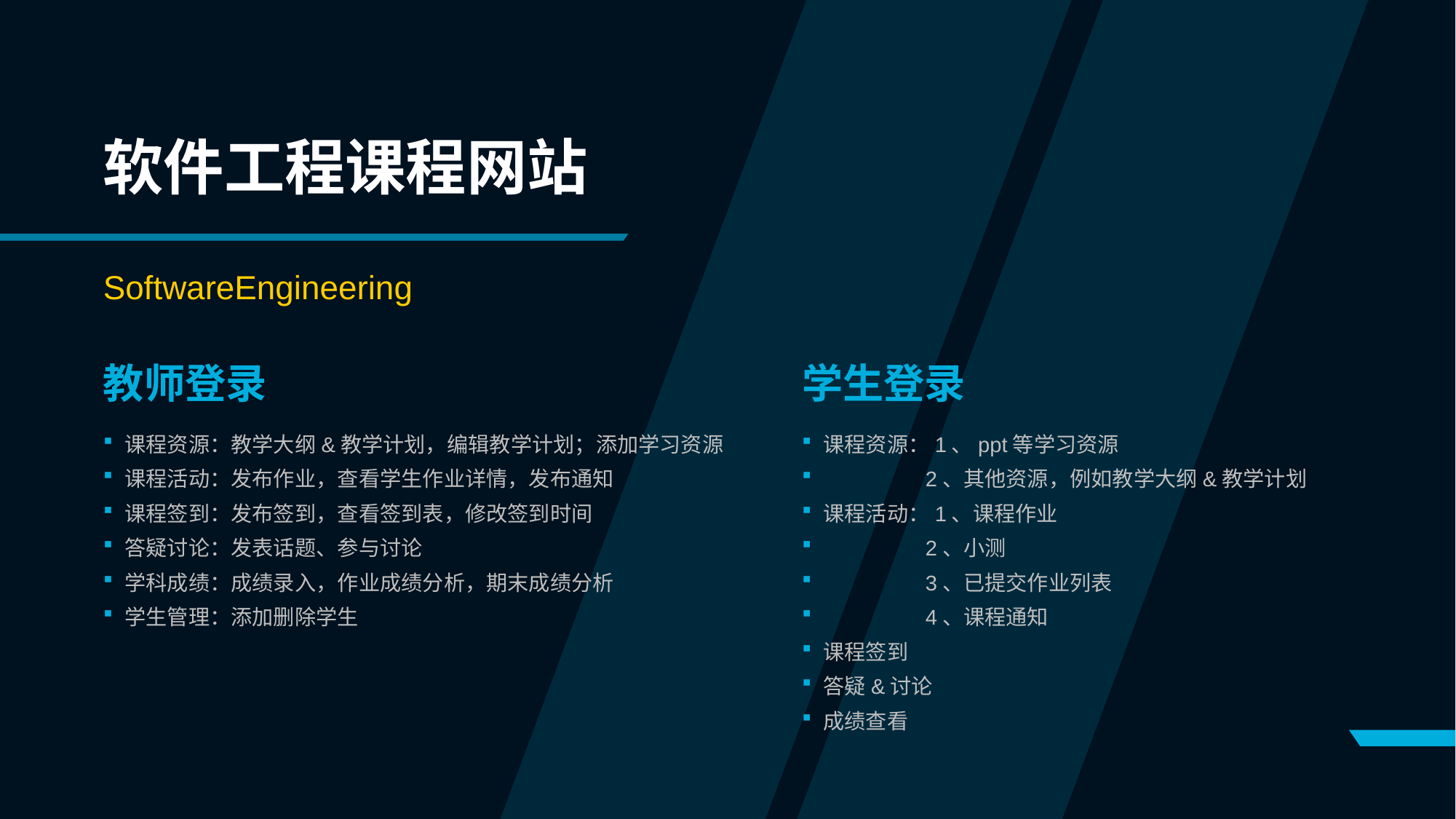

# 软件工程课程网站
SoftwareEngineering
教师登录
学生登录
课程资源：教学大纲&教学计划，编辑教学计划；添加学习资源
课程活动：发布作业，查看学生作业详情，发布通知
课程签到：发布签到，查看签到表，修改签到时间
答疑讨论：发表话题、参与讨论
学科成绩：成绩录入，作业成绩分析，期末成绩分析
学生管理：添加删除学生

课程资源：1、ppt等学习资源
                 2、其他资源，例如教学大纲&教学计划
课程活动：1、课程作业
                 2、小测
                 3、已提交作业列表
                 4、课程通知
课程签到
答疑&讨论
成绩查看
6